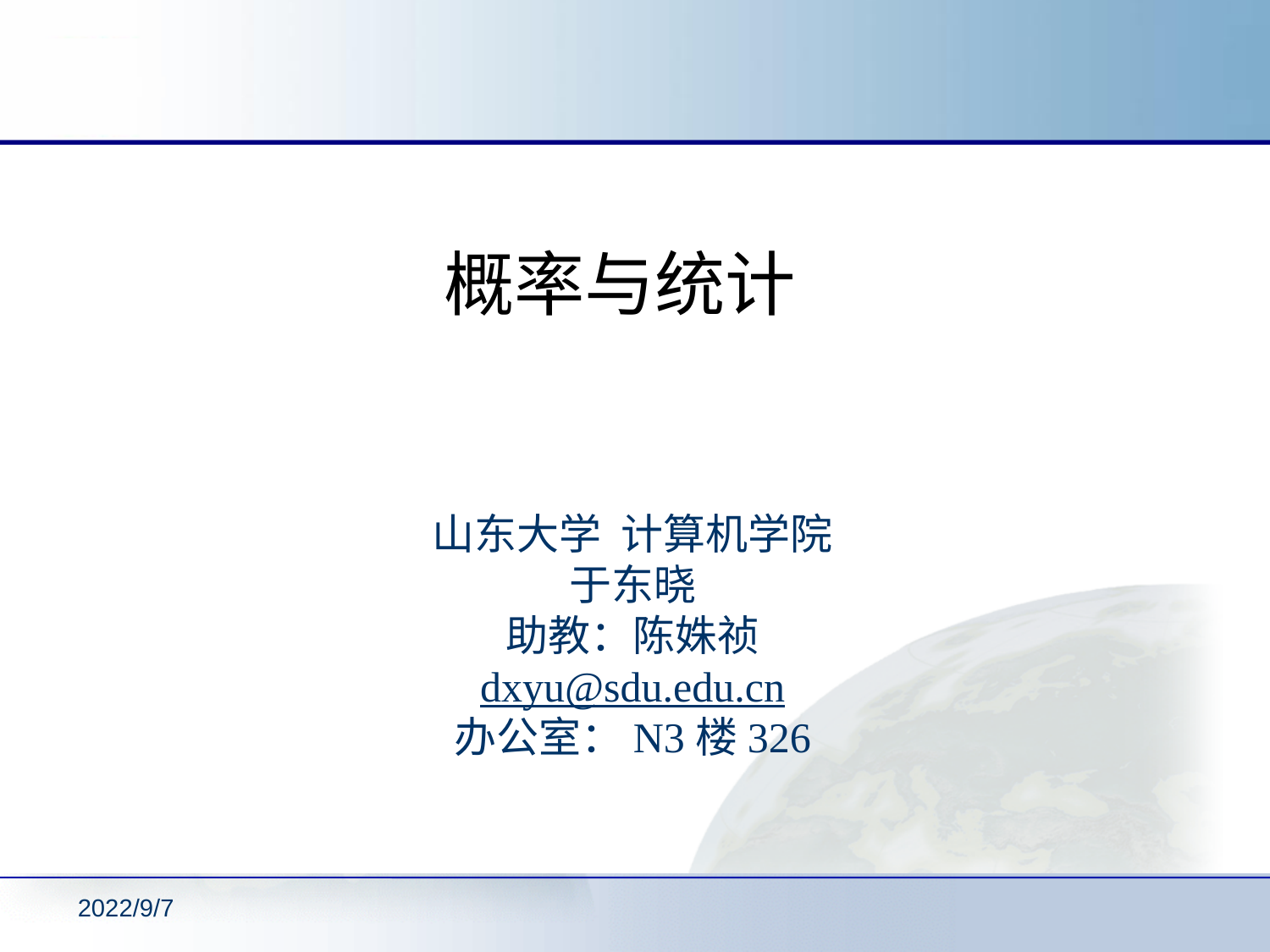

# 概率与统计
山东大学  计算机学院
于东晓
助教：陈姝祯
dxyu@sdu.edu.cn
办公室：N3楼326
2022/9/7